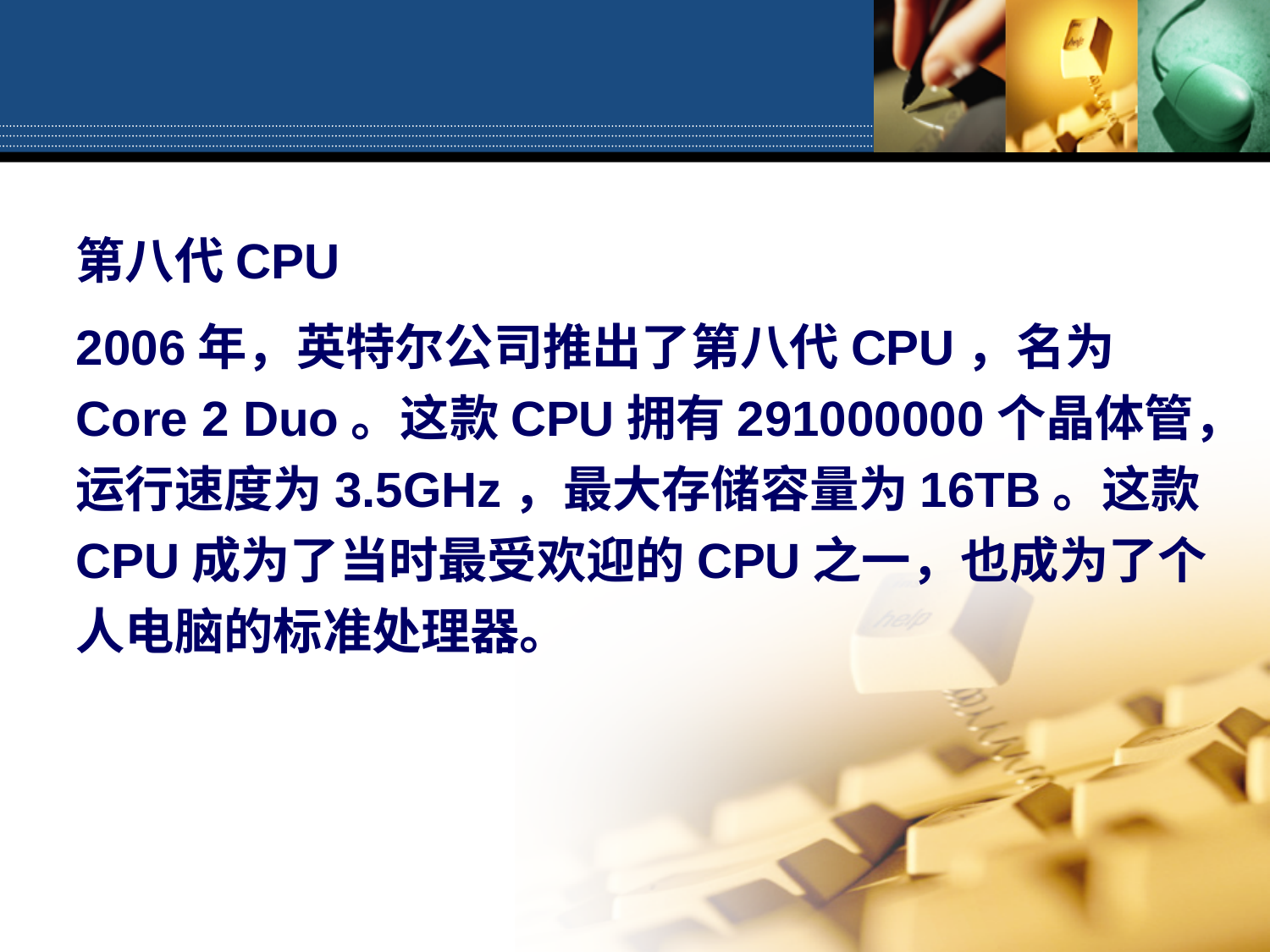

#
第八代CPU
2006年，英特尔公司推出了第八代CPU，名为Core 2 Duo。这款CPU拥有291000000个晶体管，运行速度为3.5GHz，最大存储容量为16TB。这款CPU成为了当时最受欢迎的CPU之一，也成为了个人电脑的标准处理器。